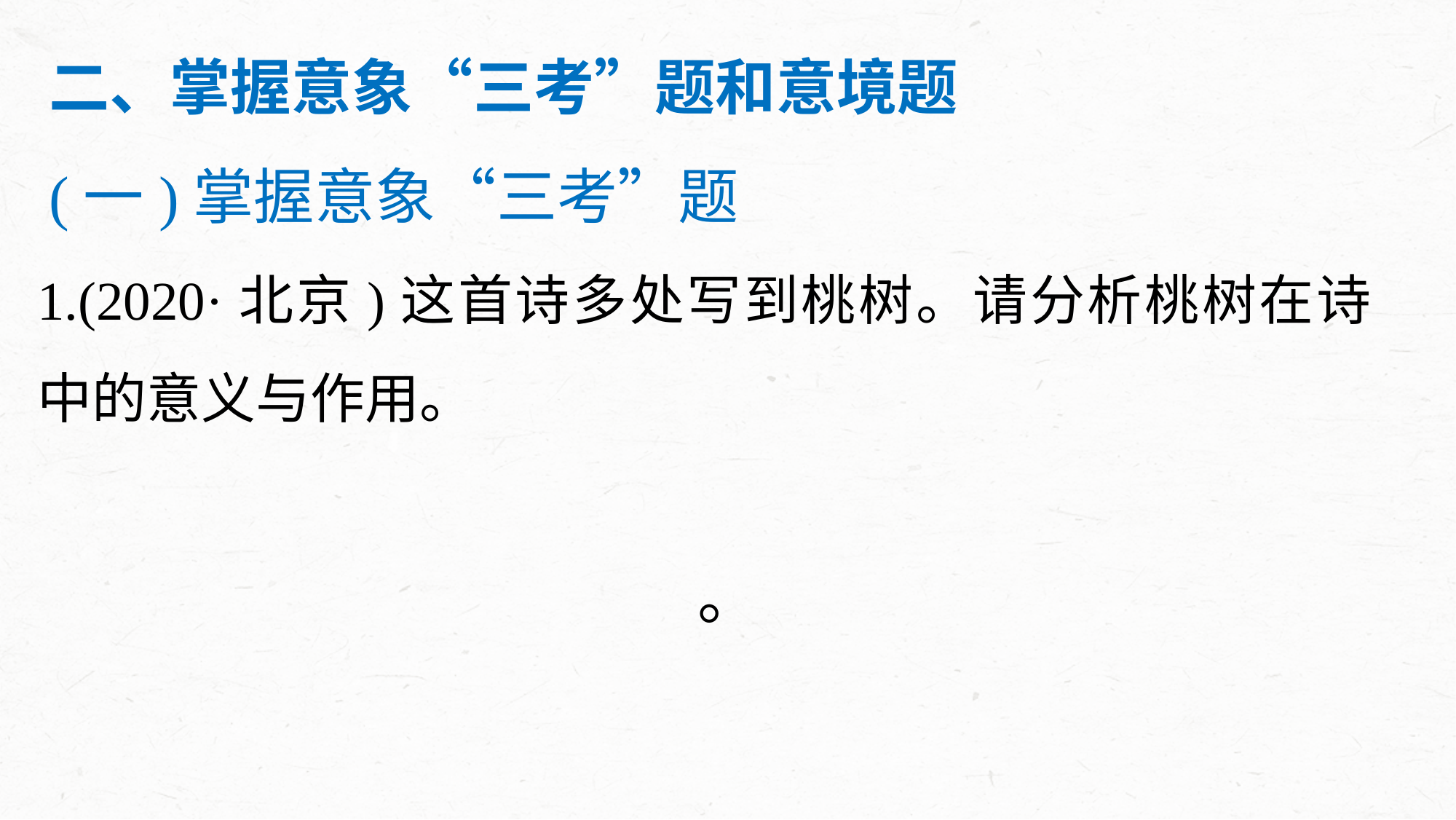

二、掌握意象“三考”题和意境题
(一)掌握意象“三考”题

。
1.(2020·北京)这首诗多处写到桃树。请分析桃树在诗中的意义与作用。